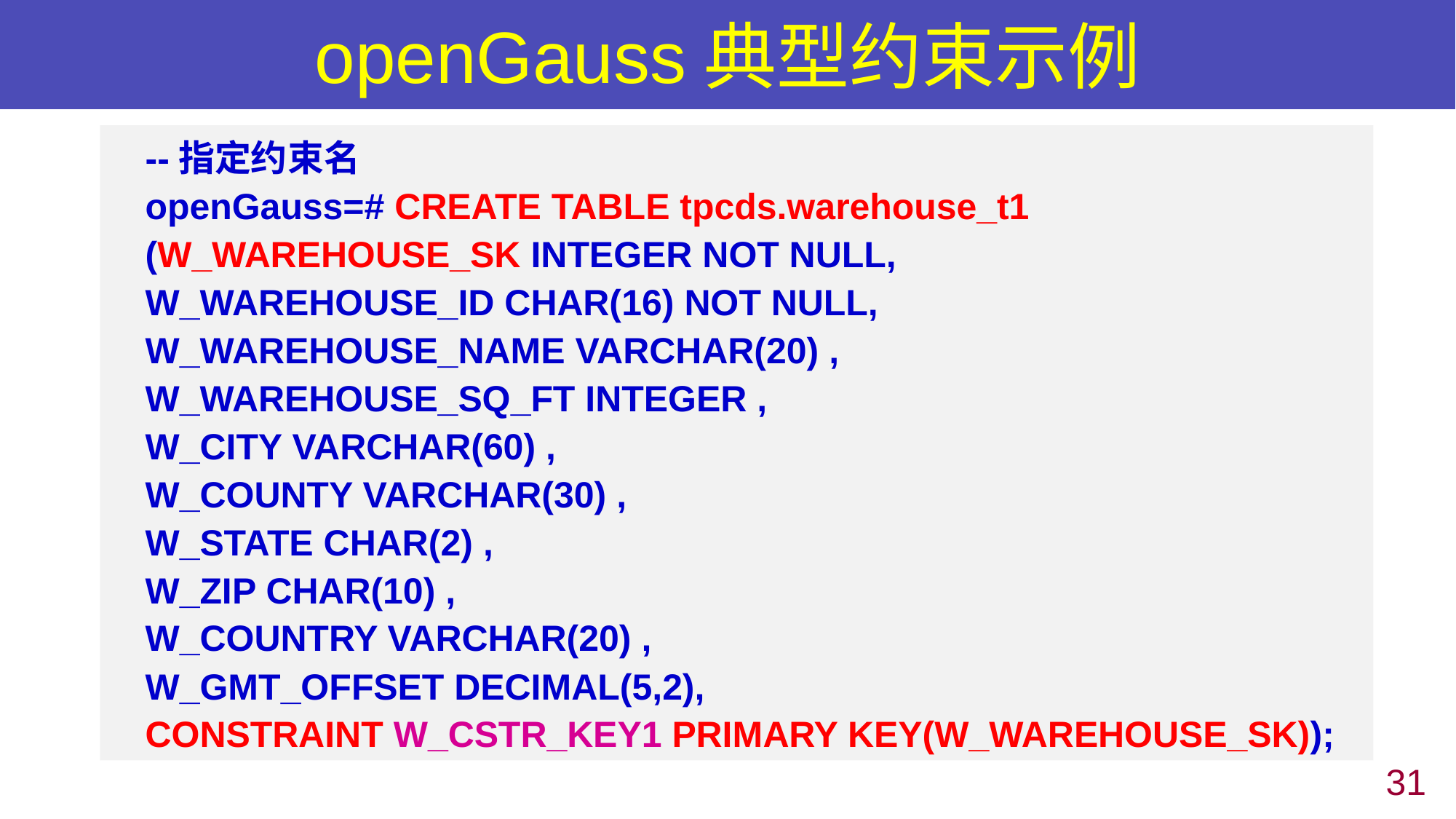

# openGauss典型约束示例
--指定约束名
openGauss=# CREATE TABLE tpcds.warehouse_t1
(W_WAREHOUSE_SK INTEGER NOT NULL,
W_WAREHOUSE_ID CHAR(16) NOT NULL,
W_WAREHOUSE_NAME VARCHAR(20) ,
W_WAREHOUSE_SQ_FT INTEGER ,
W_CITY VARCHAR(60) ,
W_COUNTY VARCHAR(30) ,
W_STATE CHAR(2) ,
W_ZIP CHAR(10) ,
W_COUNTRY VARCHAR(20) ,
W_GMT_OFFSET DECIMAL(5,2),
CONSTRAINT W_CSTR_KEY1 PRIMARY KEY(W_WAREHOUSE_SK));
31